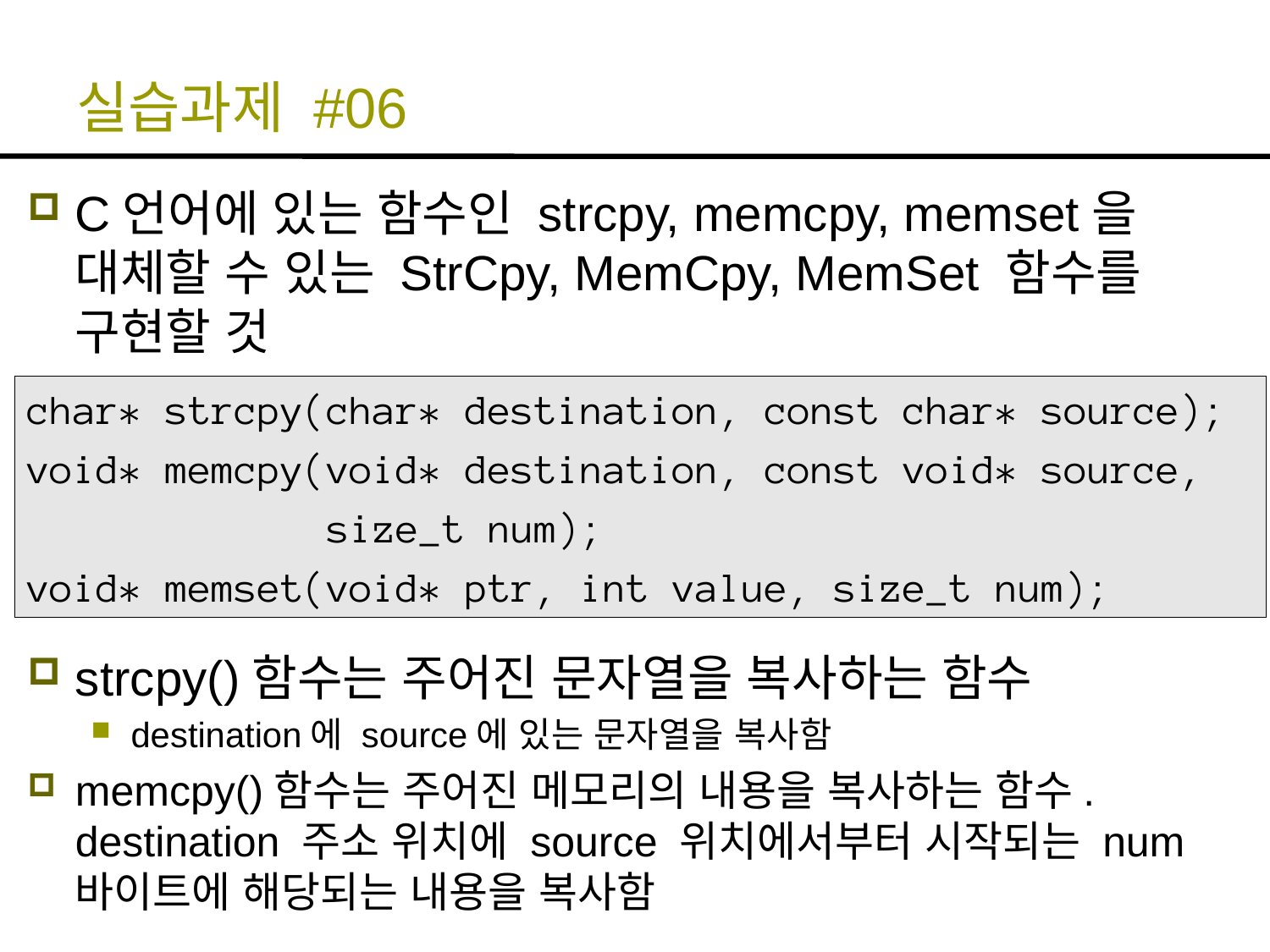

# 실습과제 #06
C언어에 있는 함수인 strcpy, memcpy, memset을 대체할 수 있는 StrCpy, MemCpy, MemSet 함수를 구현할 것

strcpy()함수는 주어진 문자열을 복사하는 함수
destination에 source에 있는 문자열을 복사함
memcpy()함수는 주어진 메모리의 내용을 복사하는 함수. destination 주소 위치에 source 위치에서부터 시작되는 num 바이트에 해당되는 내용을 복사함
char* strcpy(char* destination, const char* source);
void* memcpy(void* destination, const void* source,
             size_t num);
void* memset(void* ptr, int value, size_t num);